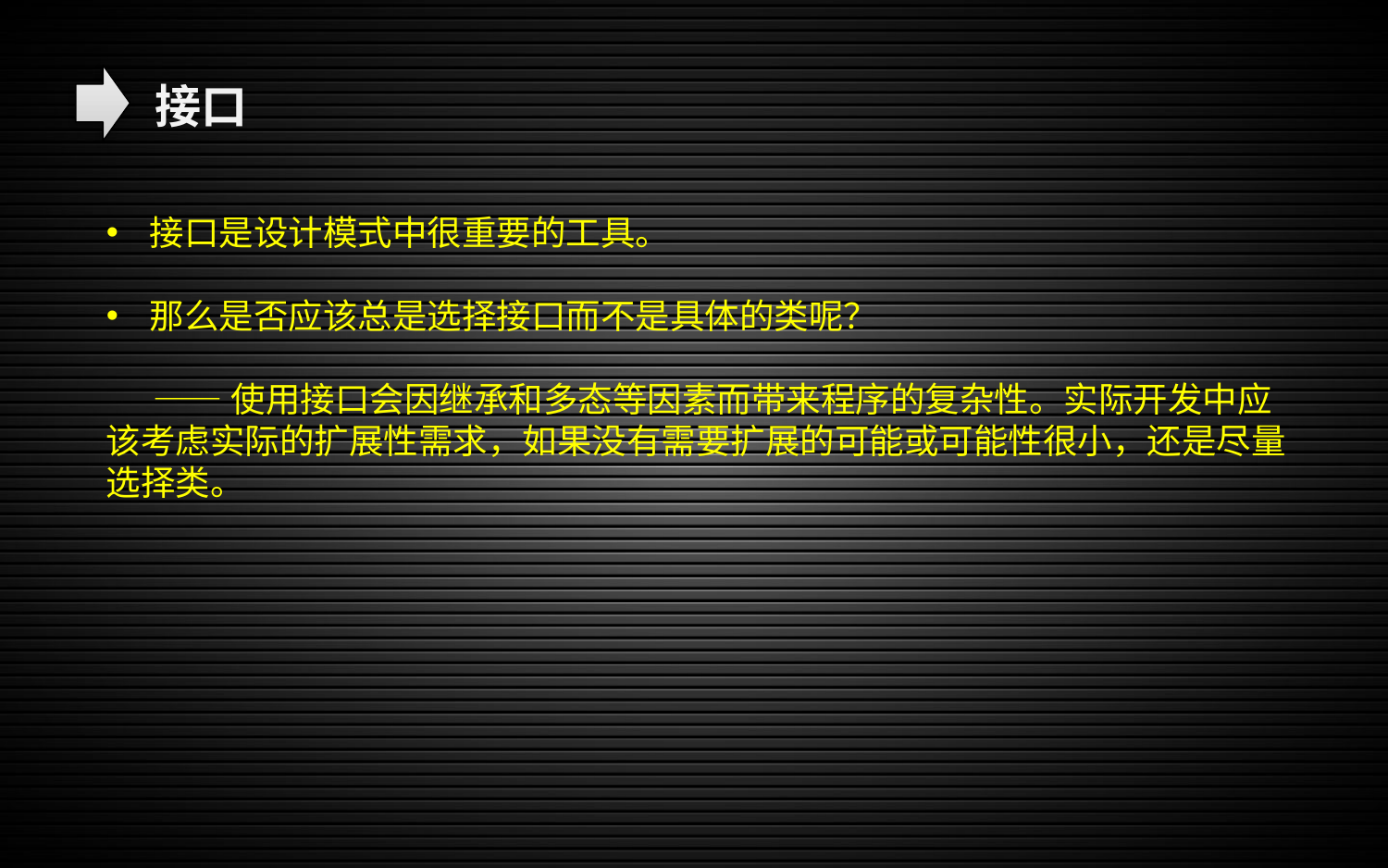

接口
接口是设计模式中很重要的工具。

那么是否应该总是选择接口而不是具体的类呢？

      ——使用接口会因继承和多态等因素而带来程序的复杂性。实际开发中应该考虑实际的扩展性需求，如果没有需要扩展的可能或可能性很小，还是尽量选择类。